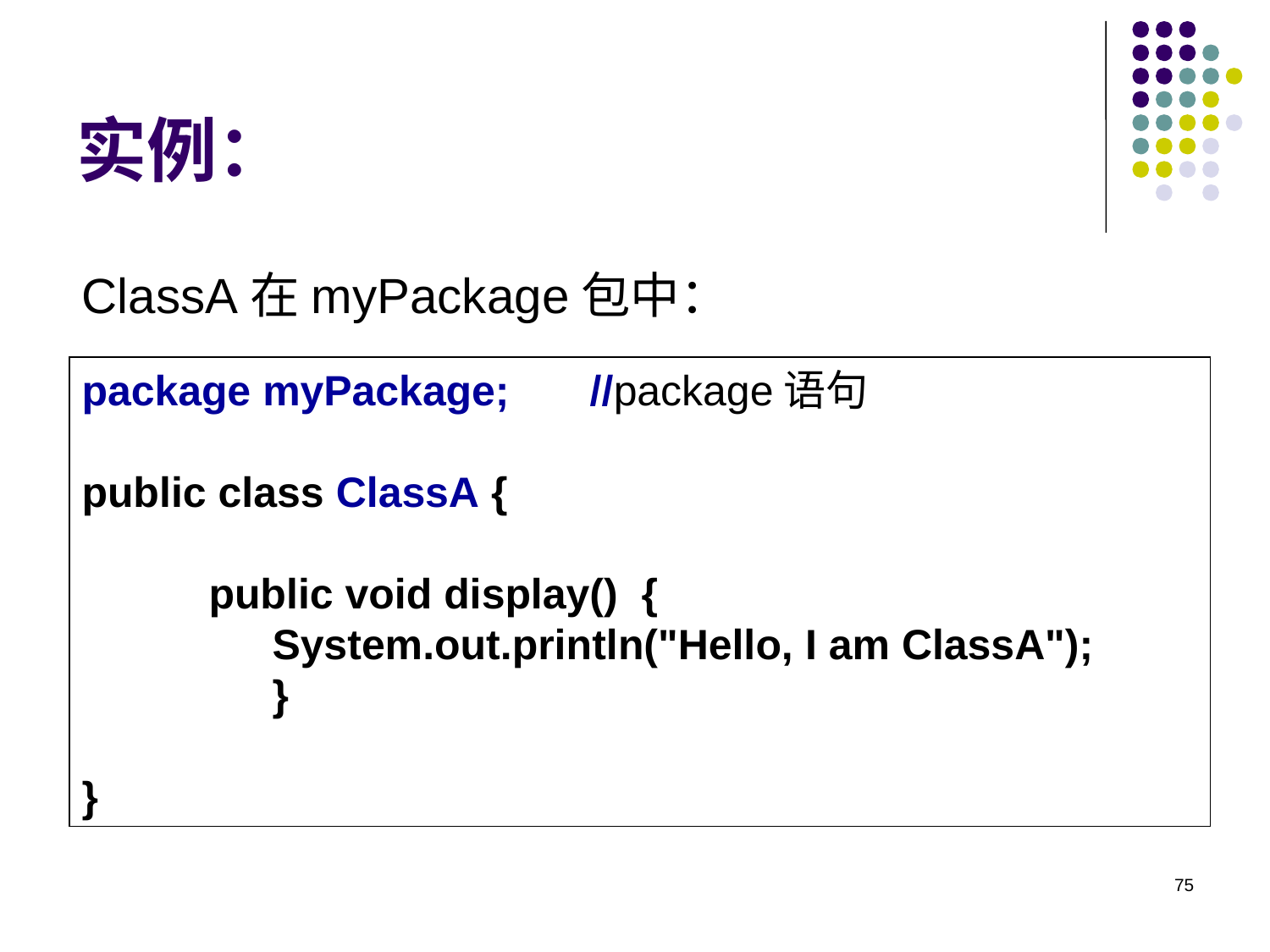

# 实例：
ClassA在myPackage包中：
package myPackage;	//package语句

public class ClassA {

	public void display()  {
      	System.out.println("Hello, I am ClassA");
  	}

}
75